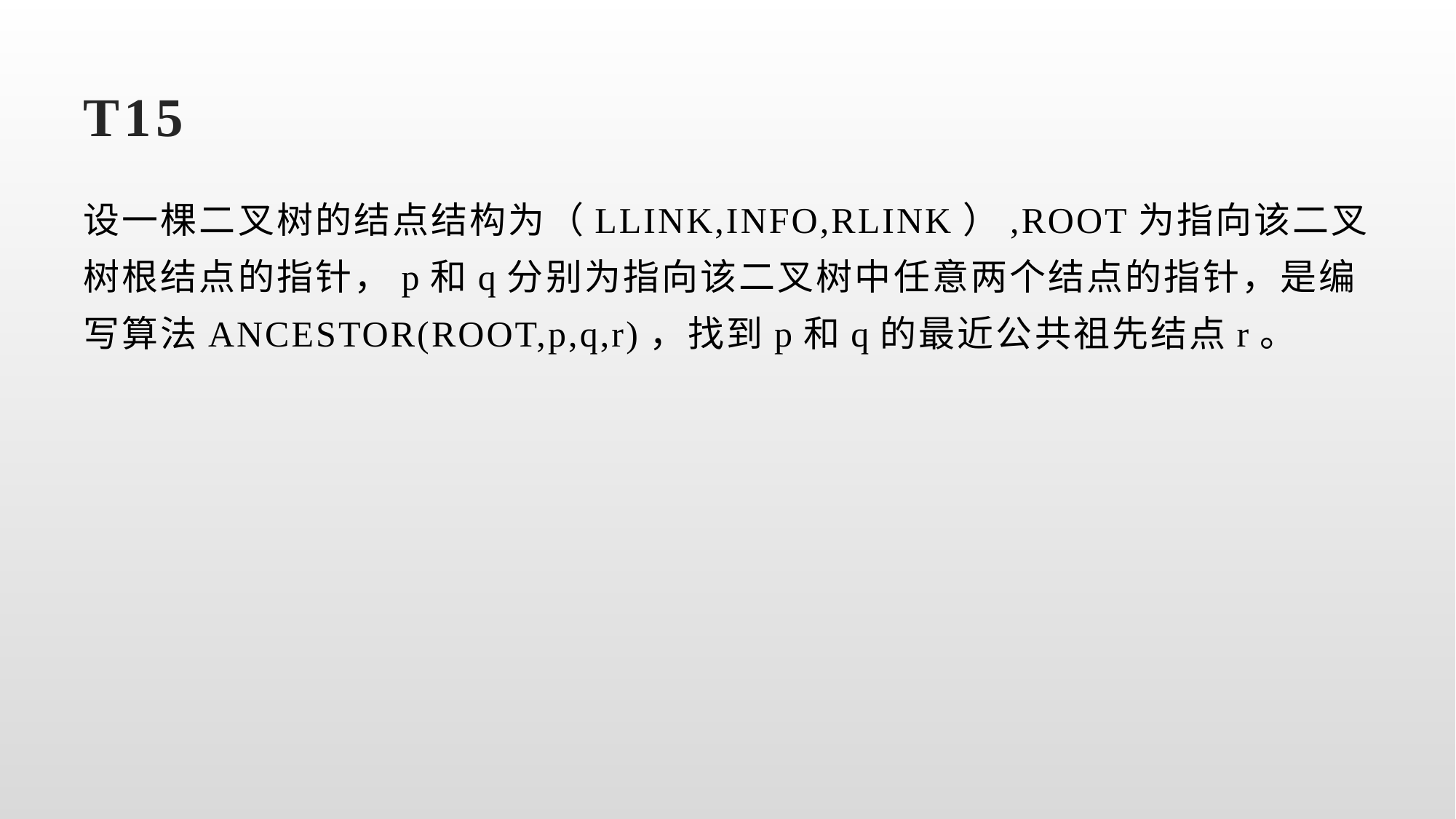

# T15
设一棵二叉树的结点结构为（LLINK,INFO,RLINK）,ROOT为指向该二叉树根结点的指针，p和q分别为指向该二叉树中任意两个结点的指针，是编写算法ANCESTOR(ROOT,p,q,r)，找到p和q的最近公共祖先结点r。